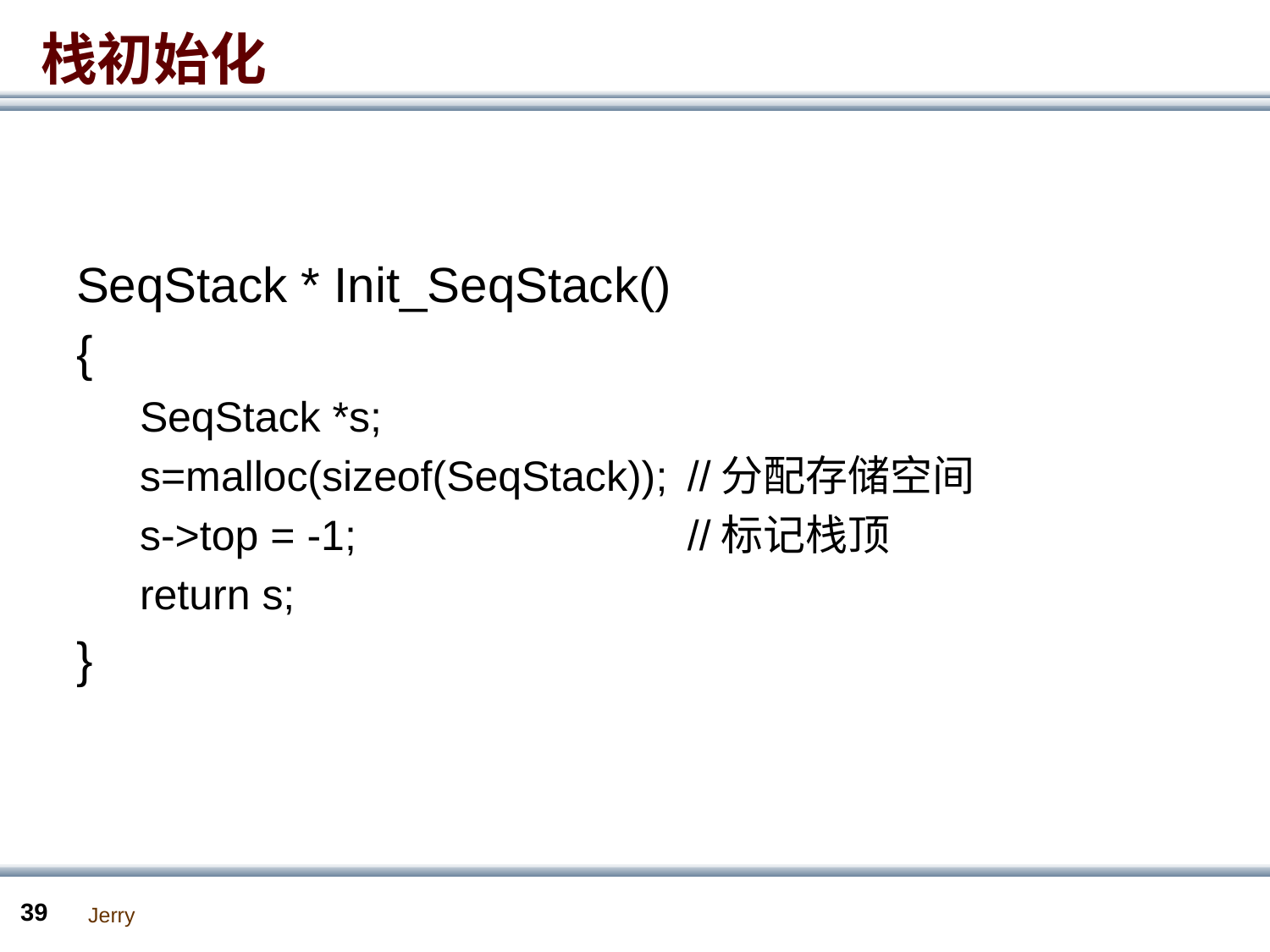

# 栈初始化
SeqStack * Init_SeqStack()
{
SeqStack *s;
s=malloc(sizeof(SeqStack));	//分配存储空间
s->top = -1;			//标记栈顶
return s;
}